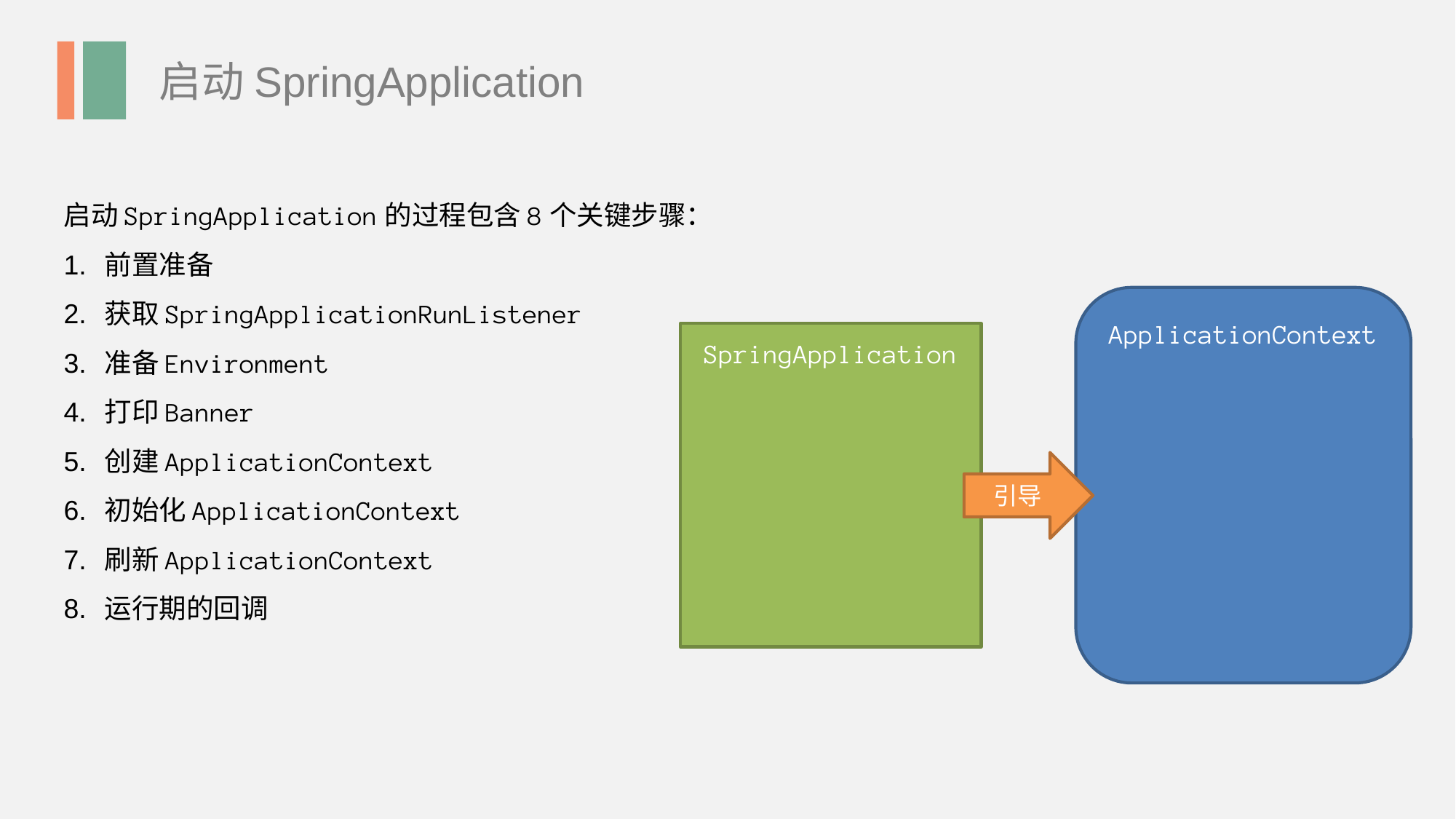

启动SpringApplication
启动SpringApplication的过程包含8个关键步骤：
前置准备
获取SpringApplicationRunListener
准备Environment
打印Banner
创建ApplicationContext
初始化ApplicationContext
刷新ApplicationContext
运行期的回调
ApplicationContext
SpringApplication
引导